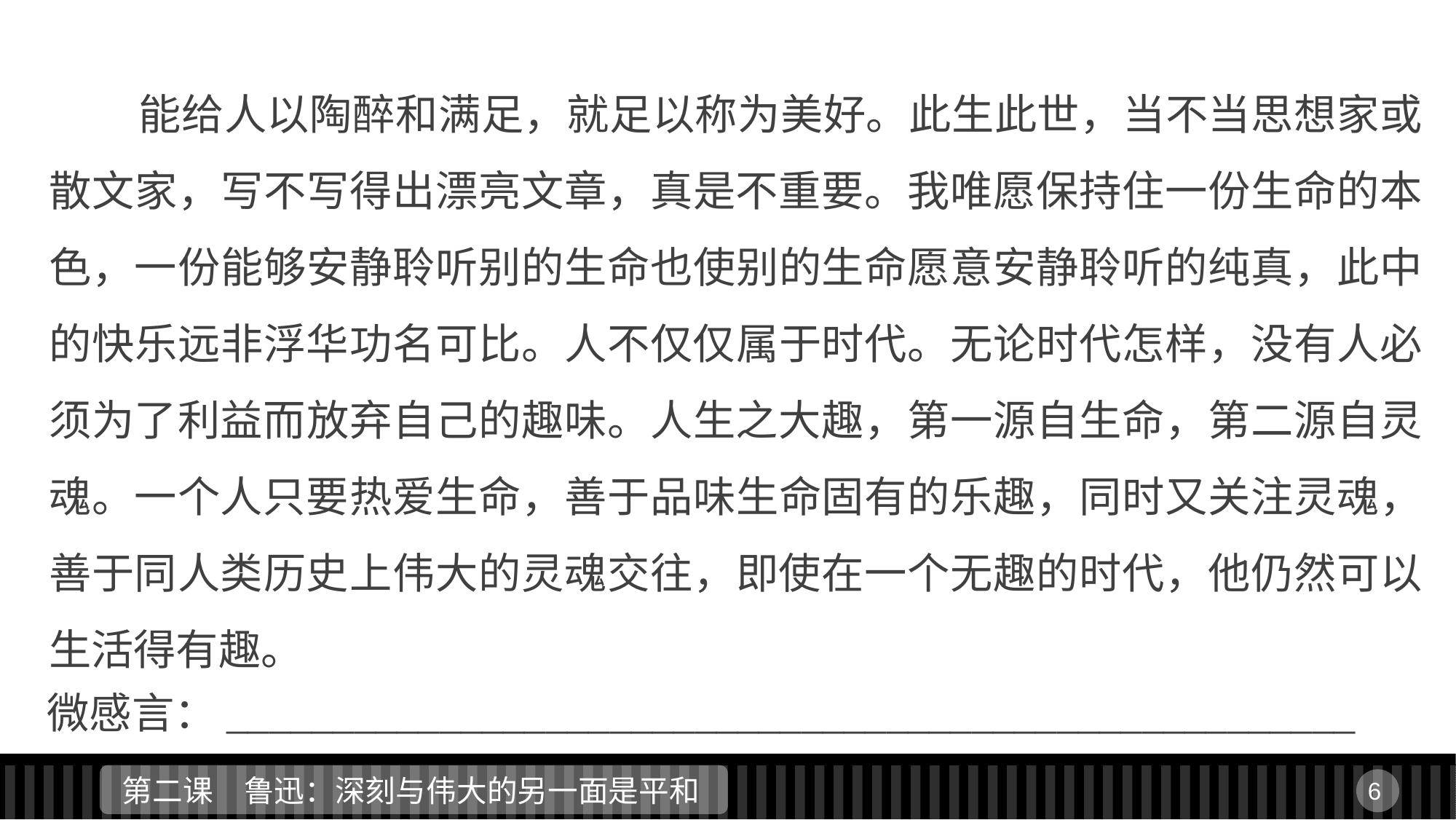

能给人以陶醉和满足，就足以称为美好。此生此世，当不当思想家或散文家，写不写得出漂亮文章，真是不重要。我唯愿保持住一份生命的本色，一份能够安静聆听别的生命也使别的生命愿意安静聆听的纯真，此中的快乐远非浮华功名可比。人不仅仅属于时代。无论时代怎样，没有人必须为了利益而放弃自己的趣味。人生之大趣，第一源自生命，第二源自灵魂。一个人只要热爱生命，善于品味生命固有的乐趣，同时又关注灵魂，善于同人类历史上伟大的灵魂交往，即使在一个无趣的时代，他仍然可以生活得有趣。
微感言：_____________________________________________________